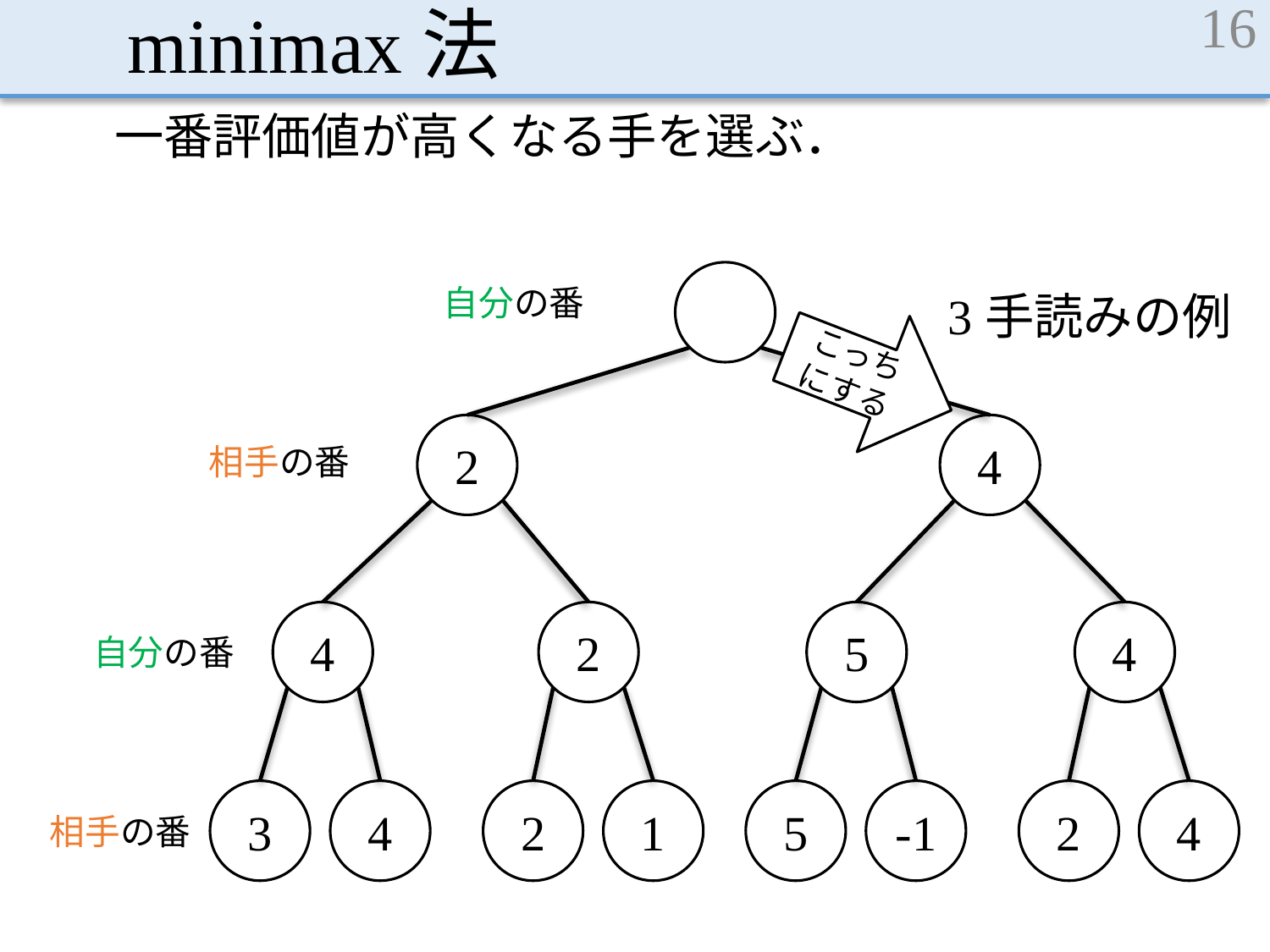

# minimax法
16
一番評価値が高くなる手を選ぶ．

自分の番
3手読みの例
こっちにする
2
4
相手の番
4
2
5
4
自分の番
3
4
2
1
5
-1
2
4
相手の番